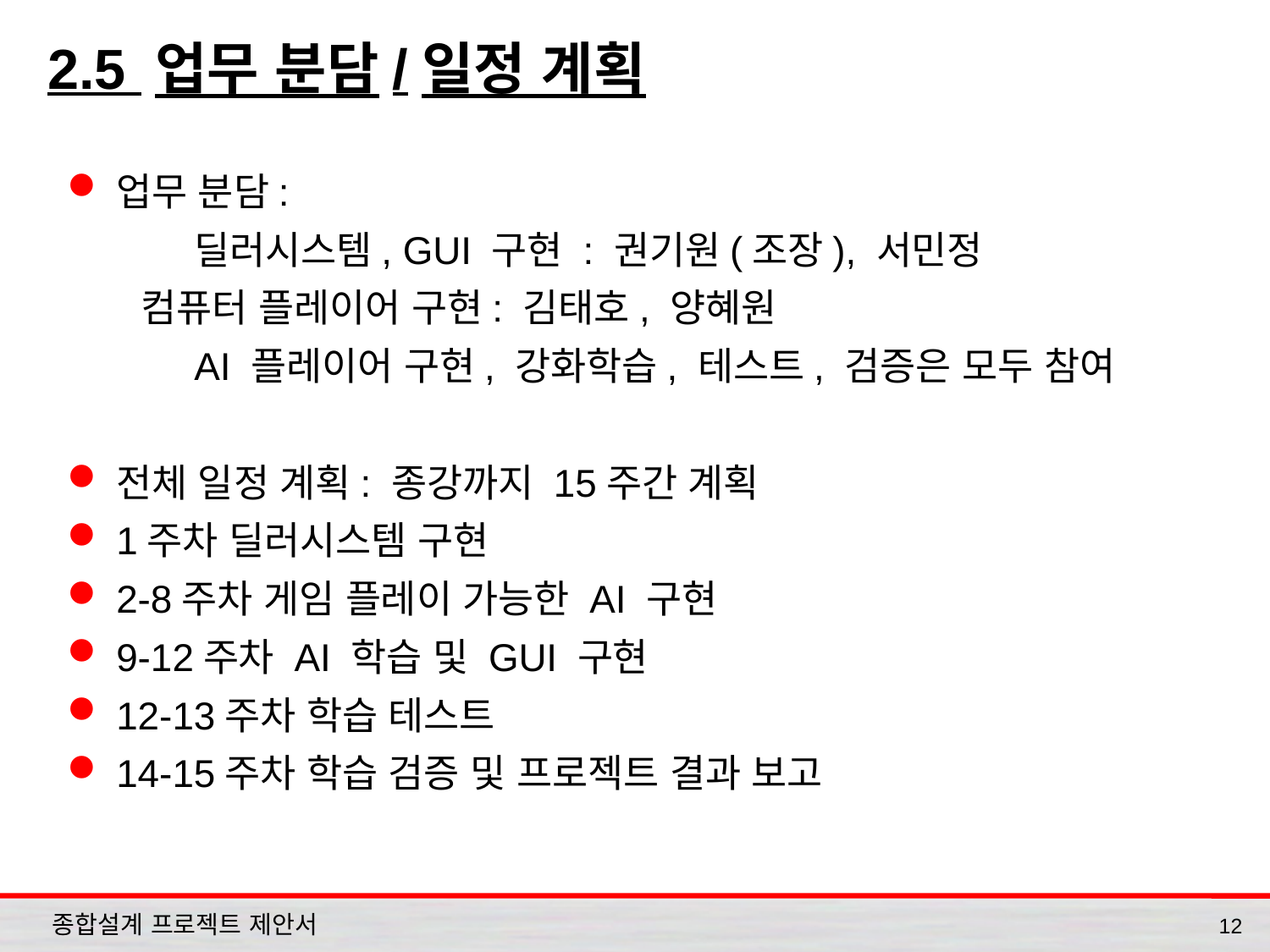

# 2.5 업무 분담/일정 계획
업무 분담:
	딜러시스템, GUI 구현 : 권기원(조장), 서민정
      컴퓨터 플레이어 구현: 김태호, 양혜원
	AI 플레이어 구현, 강화학습, 테스트, 검증은 모두 참여

전체 일정 계획: 종강까지 15주간 계획
1주차 딜러시스템 구현
2-8주차 게임 플레이 가능한 AI 구현
9-12주차 AI 학습 및 GUI 구현
12-13주차 학습 테스트
14-15주차 학습 검증 및 프로젝트 결과 보고